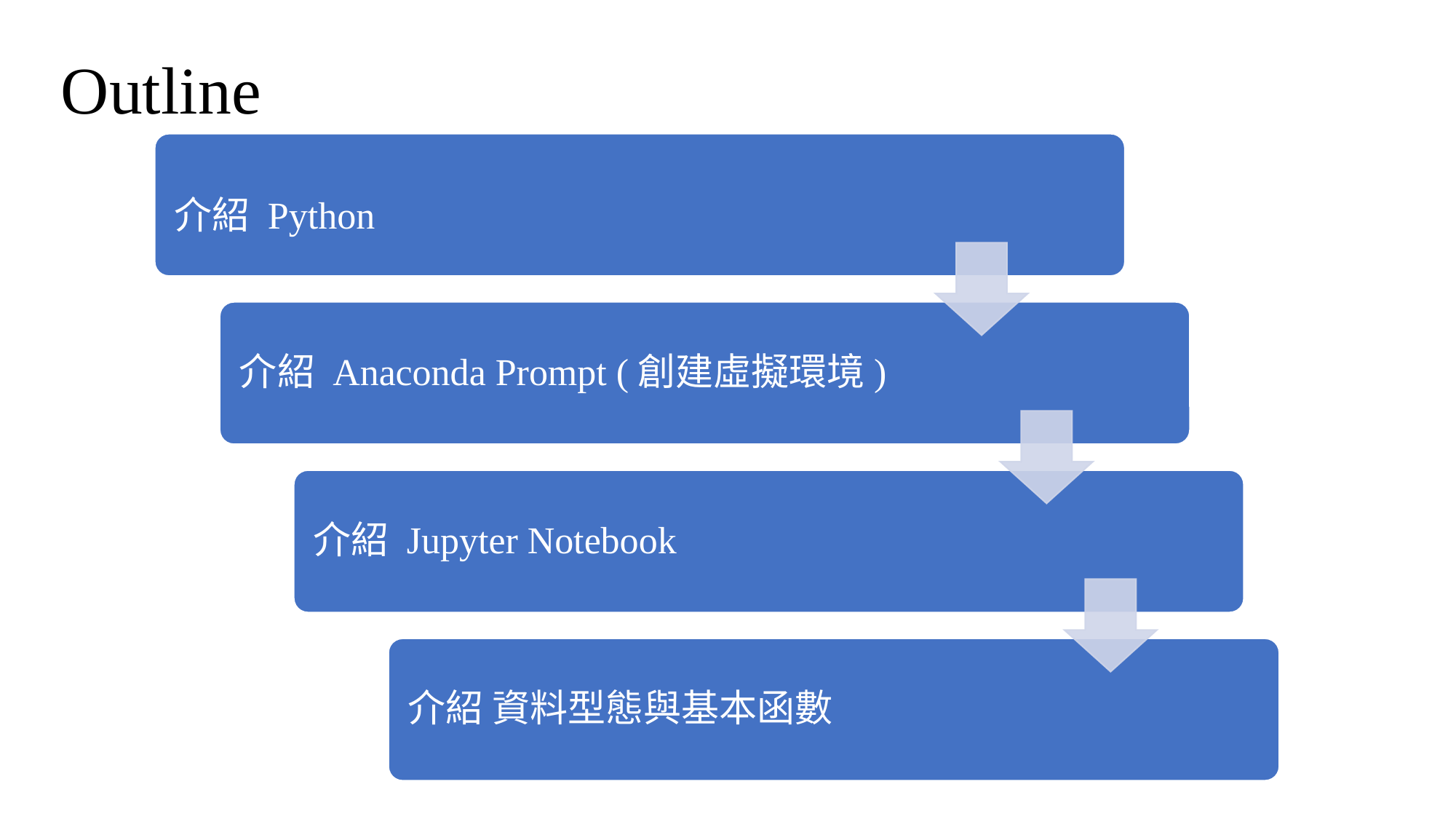

# Outline
介紹 Python
介紹 Anaconda Prompt (創建虛擬環境)
介紹 Jupyter Notebook
介紹 資料型態與基本函數